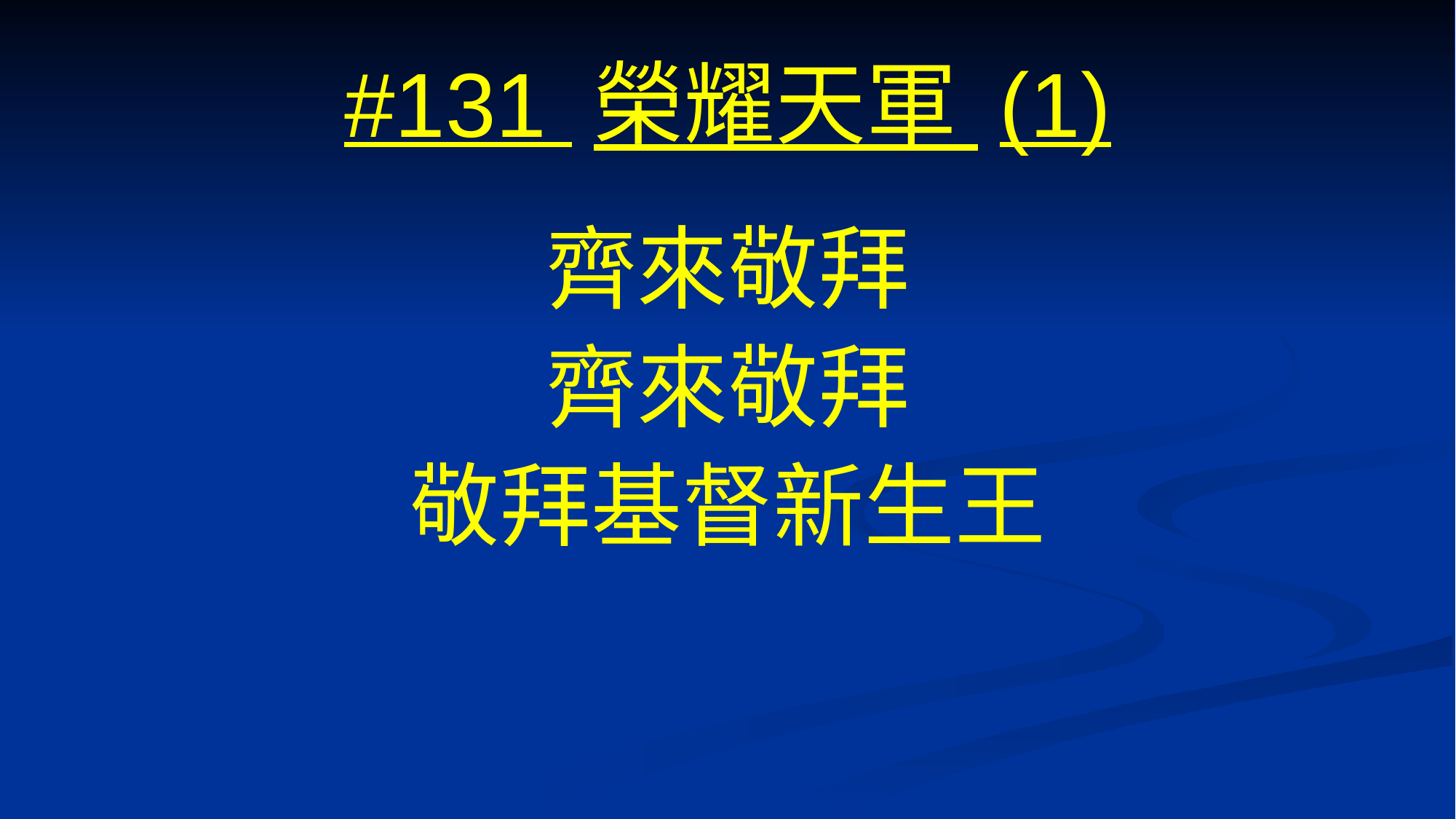

# #131 榮耀天軍 (1)
齊來敬拜
齊來敬拜
敬拜基督新生王